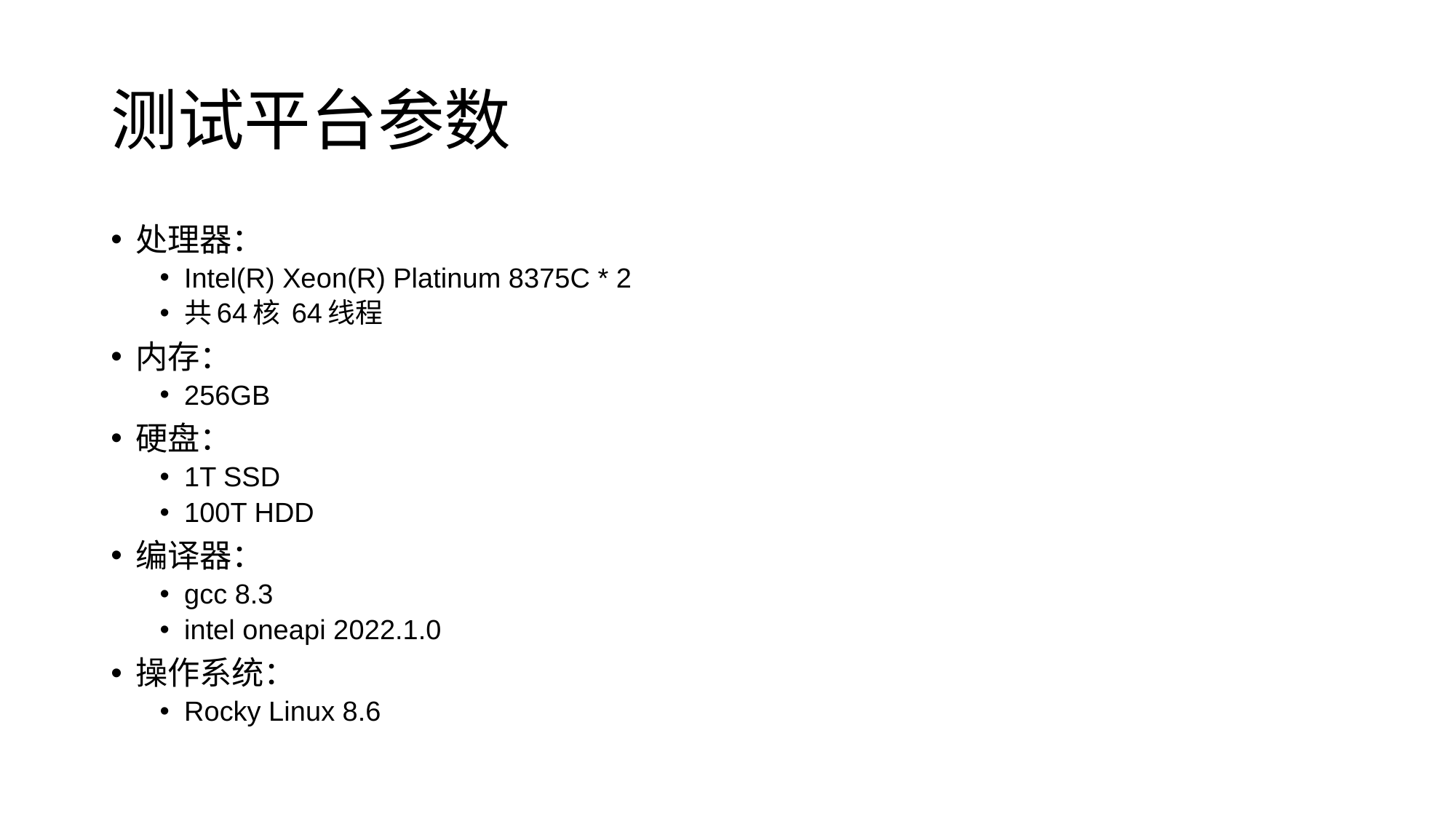

# 测试平台参数
处理器：
Intel(R) Xeon(R) Platinum 8375C * 2
共64核 64线程
内存：
256GB
硬盘：
1T SSD
100T HDD
编译器：
gcc 8.3
intel oneapi 2022.1.0
操作系统：
Rocky Linux 8.6